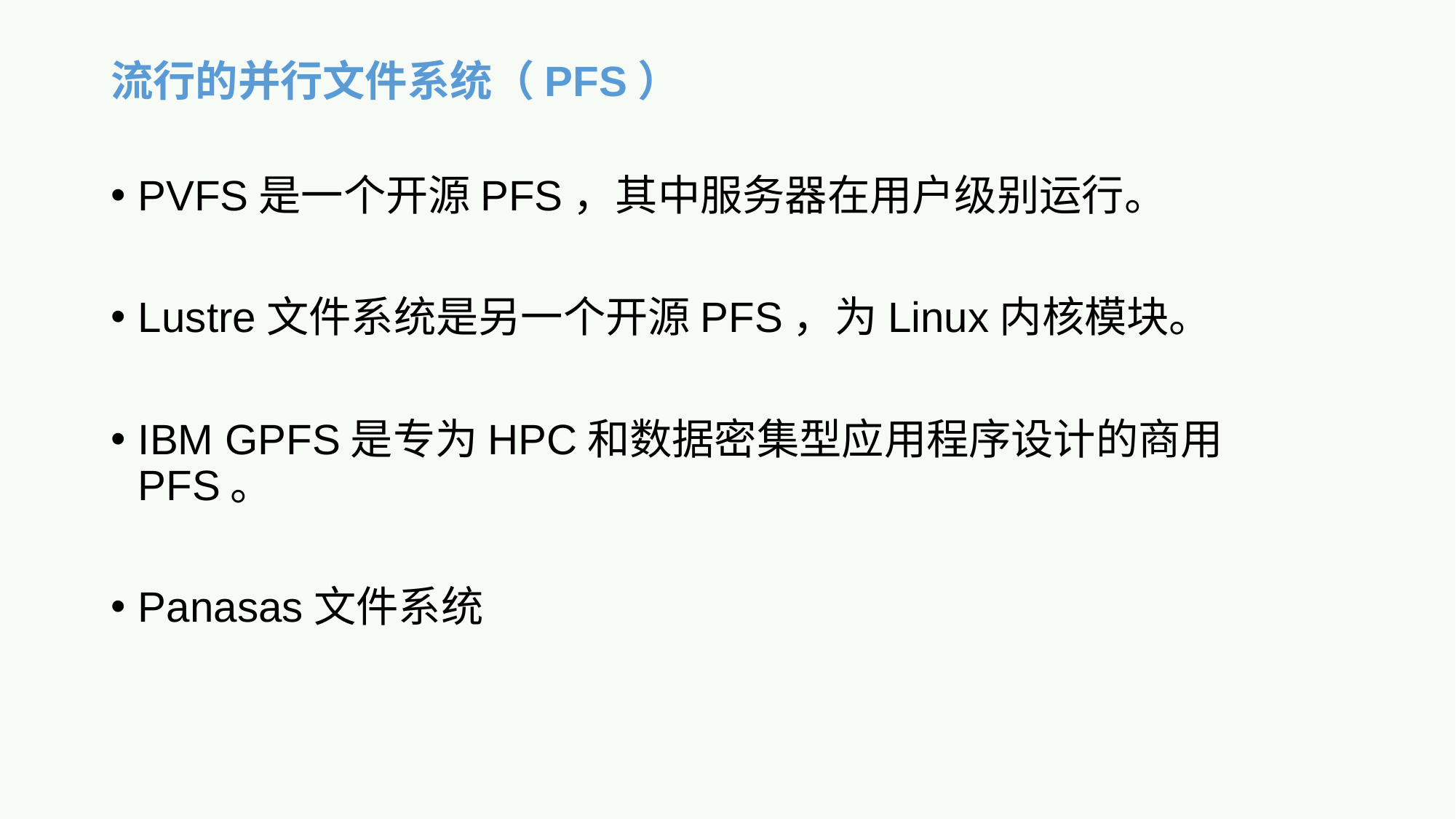

# 流行的并行文件系统（PFS）
PVFS是一个开源PFS，其中服务器在用户级别运行。

Lustre文件系统是另一个开源PFS，为Linux内核模块。

IBM GPFS是专为HPC和数据密集型应用程序设计的商用PFS。

Panasas文件系统